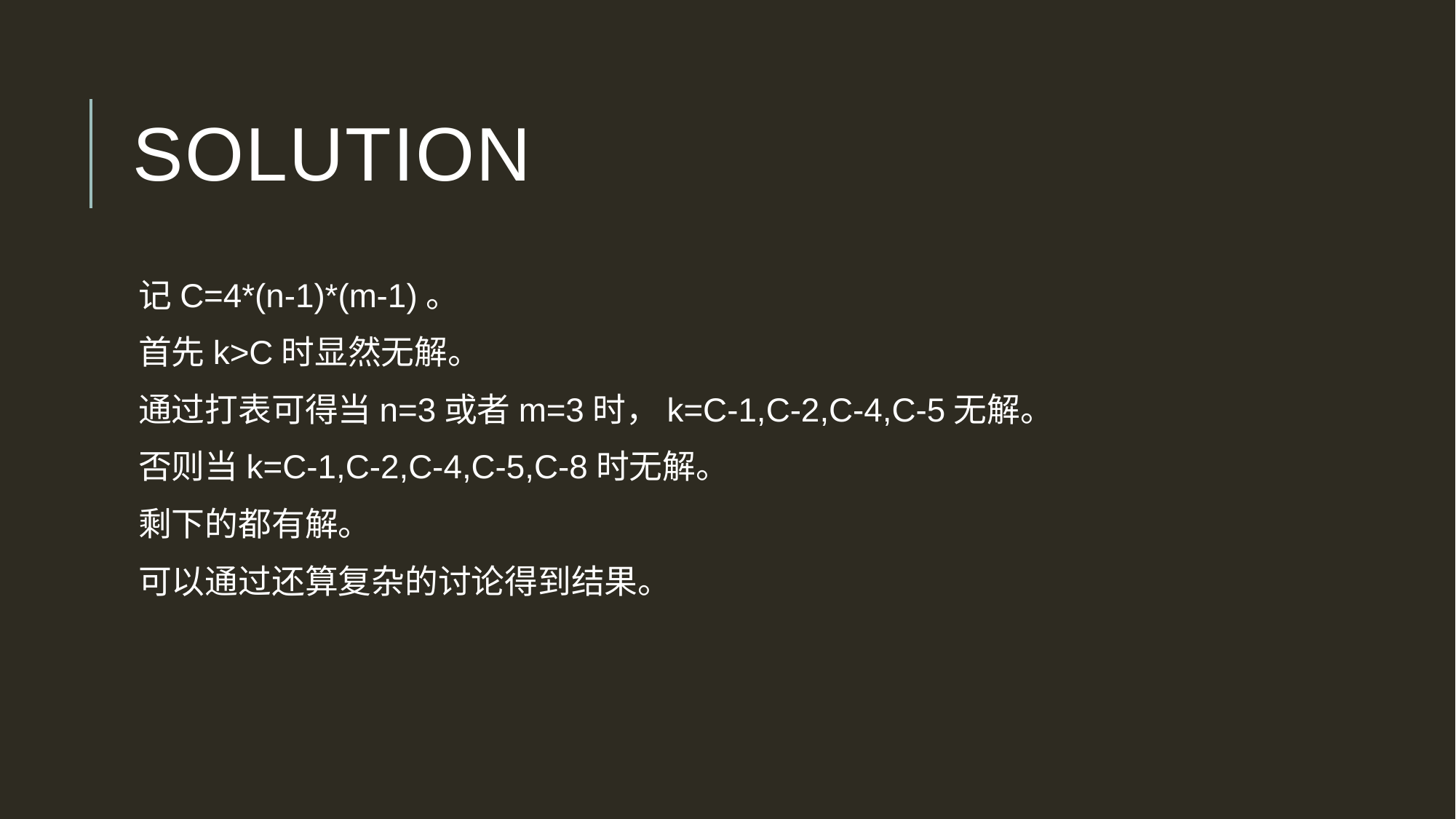

# Solution
记C=4*(n-1)*(m-1)。
首先k>C时显然无解。
通过打表可得当n=3或者m=3时，k=C-1,C-2,C-4,C-5无解。
否则当k=C-1,C-2,C-4,C-5,C-8时无解。
剩下的都有解。
可以通过还算复杂的讨论得到结果。